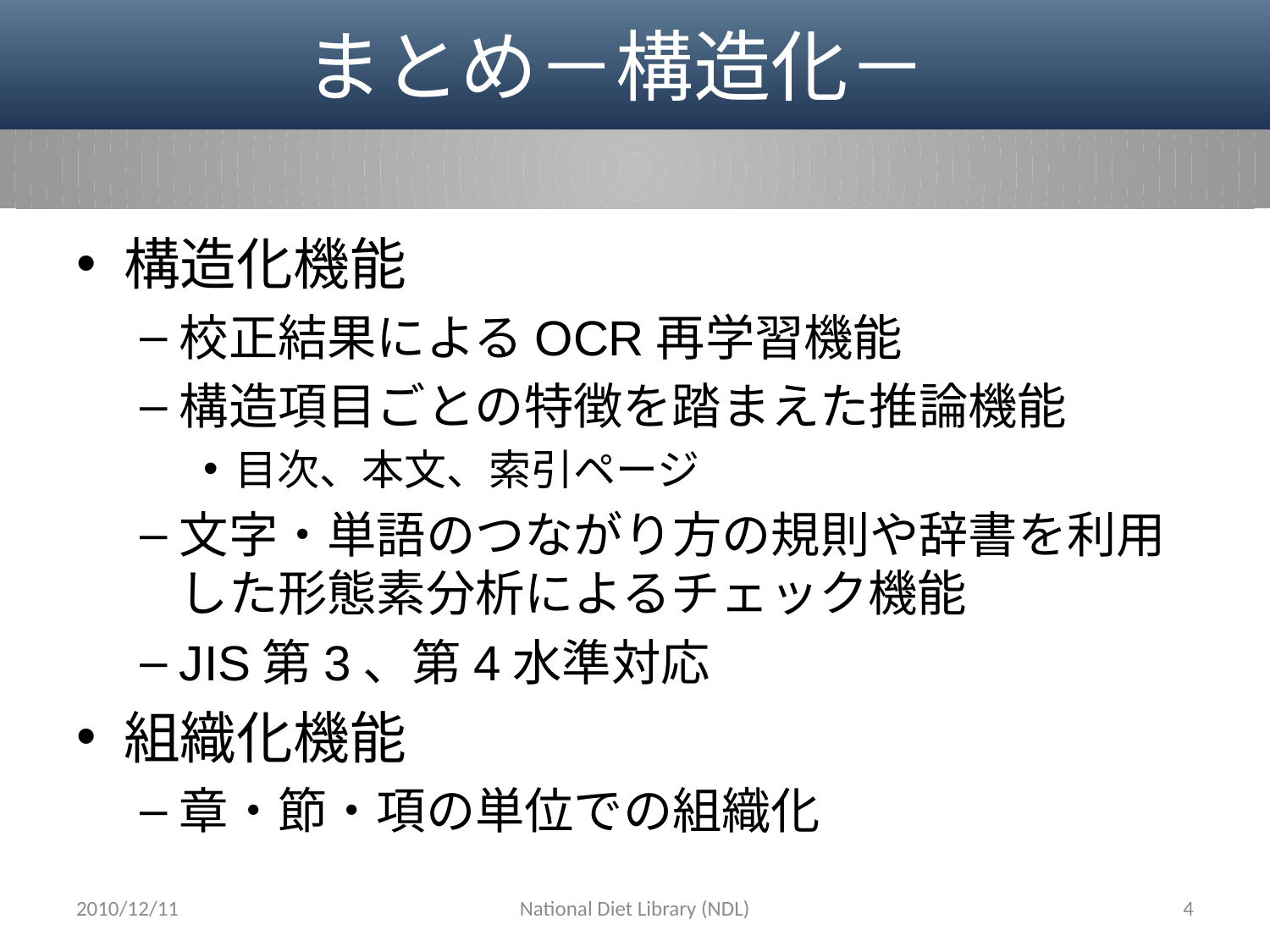

# まとめ－構造化－
構造化機能
校正結果によるOCR再学習機能
構造項目ごとの特徴を踏まえた推論機能
目次、本文、索引ページ
文字・単語のつながり方の規則や辞書を利用した形態素分析によるチェック機能
JIS第3、第4水準対応
組織化機能
章・節・項の単位での組織化
2010/12/11
National Diet Library (NDL)
4